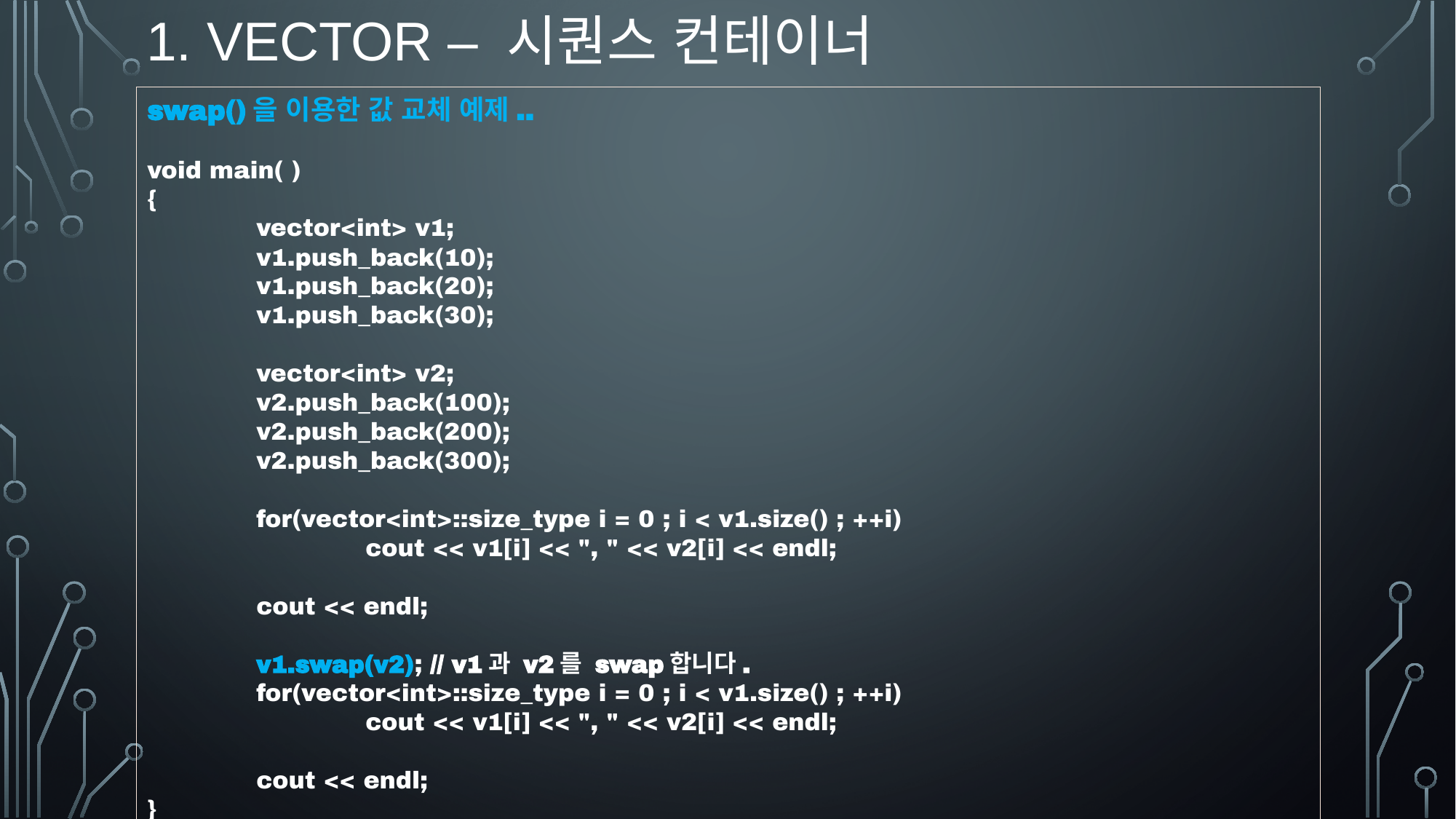

# 1. Vector – 시퀀스 컨테이너
swap()을 이용한 값 교체 예제..

void main( )
{
	vector<int> v1;
   	v1.push_back(10);
   	v1.push_back(20);
    	v1.push_back(30);

    	vector<int> v2;
    	v2.push_back(100);
    	v2.push_back(200);
    	v2.push_back(300);

    	for(vector<int>::size_type i = 0 ; i < v1.size() ; ++i)
      		cout << v1[i] << ", " << v2[i] << endl;

	cout << endl;

    	v1.swap(v2); // v1과 v2를 swap합니다.
    	for(vector<int>::size_type i = 0 ; i < v1.size() ; ++i)
      		cout << v1[i] << ", " << v2[i] << endl;

	cout << endl;
}